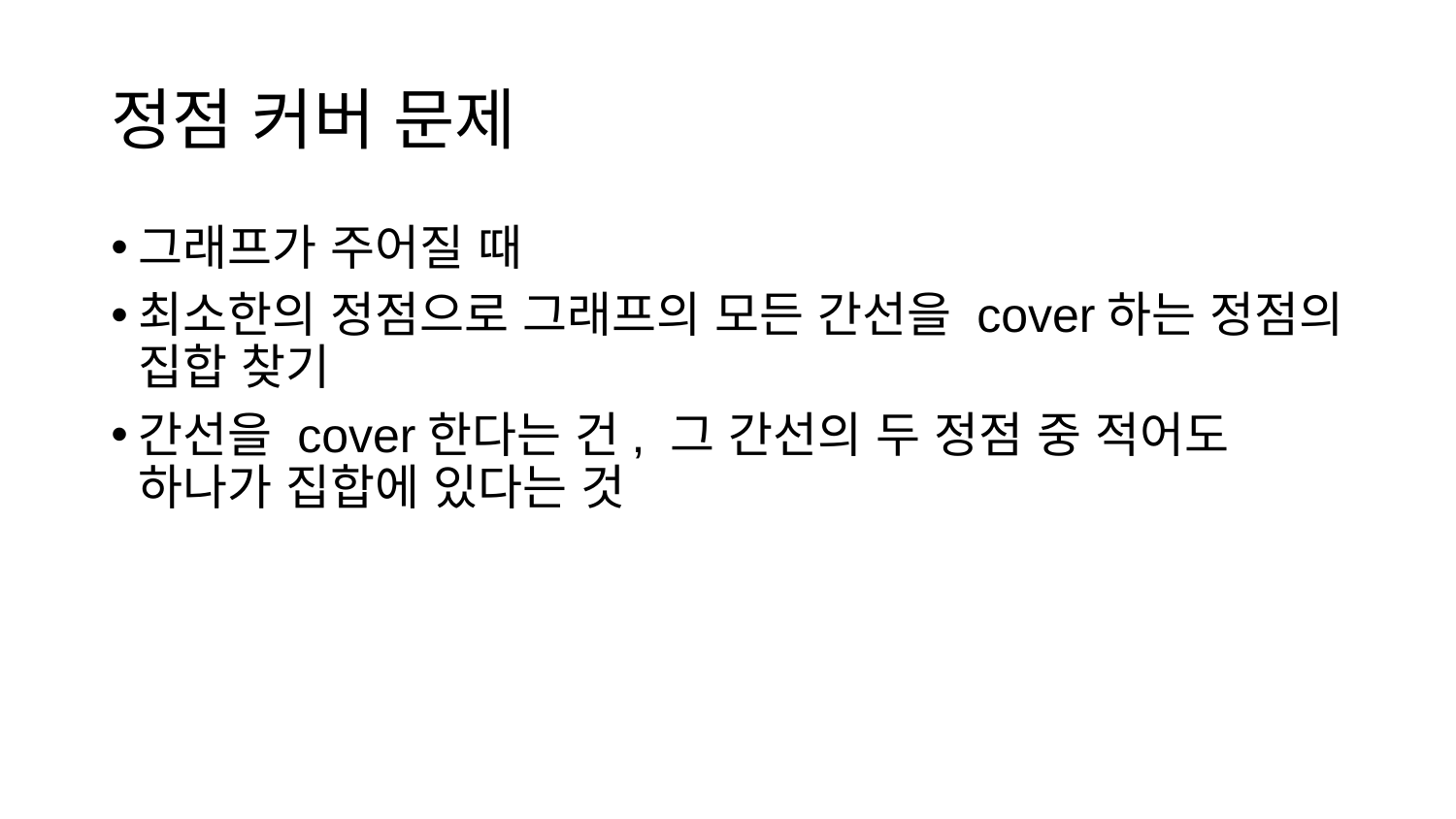

# 정점 커버 문제
그래프가 주어질 때
최소한의 정점으로 그래프의 모든 간선을 cover하는 정점의 집합 찾기
간선을 cover한다는 건, 그 간선의 두 정점 중 적어도 하나가 집합에 있다는 것